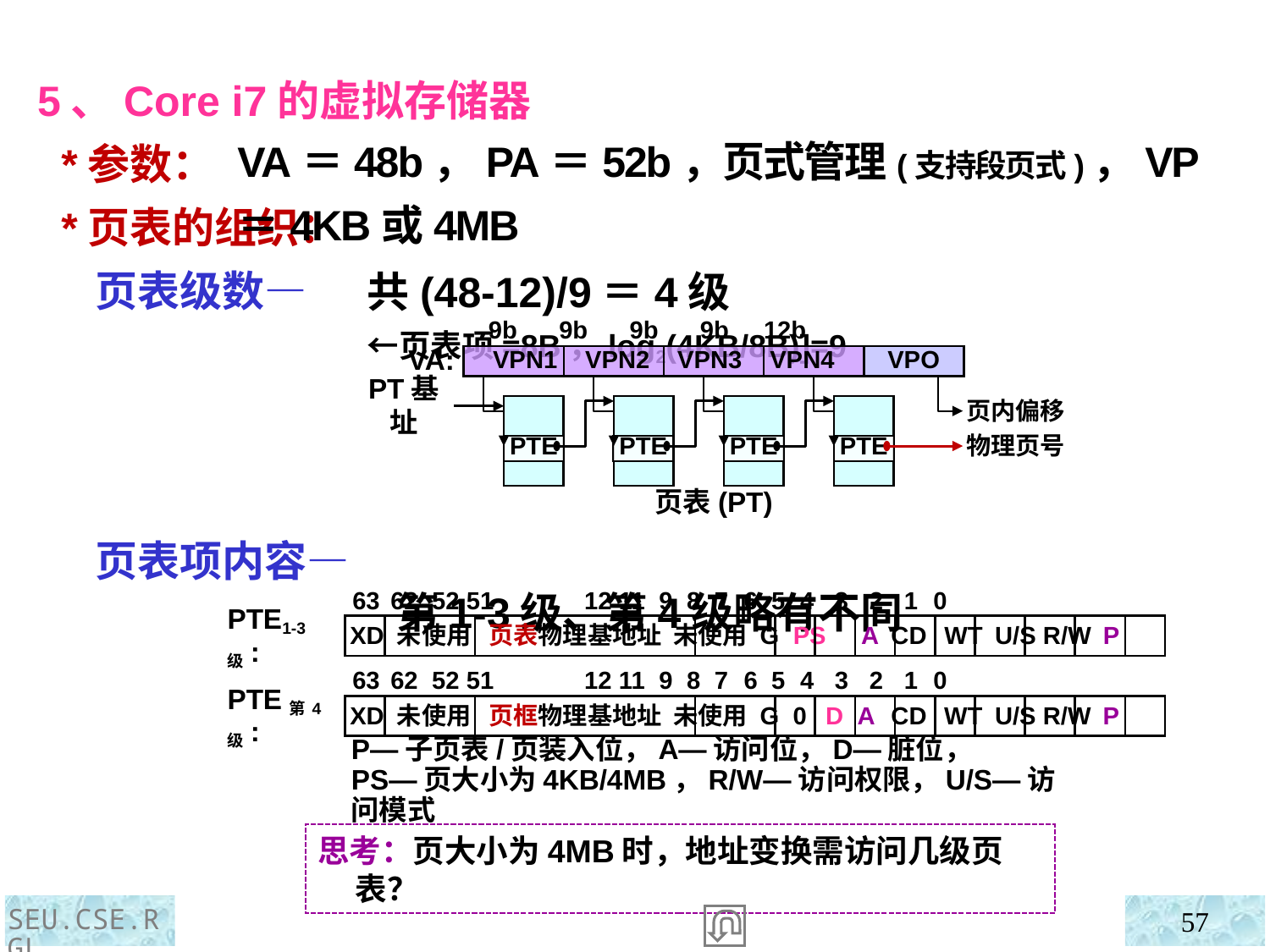

5、Core i7的虚拟存储器
  *参数：
  *页表的组织：
     页表级数—

     页表项内容—
VA＝48b，PA＝52b，页式管理(支持段页式)，VP＝4KB或4MB
共(48-12)/9＝4级    ←页表项=8B，log2(4KB/8B)]=9

  第1-3级、第4级略有不同
   9b      9b      9b      9b     12b
VPN1    VPN2    VPN3    VPN4
VPO
VA:
PT基址
页内偏移
物理页号

PTE
PTE
PTE
PTE
页表(PT)
63 62  52 51             12 11  9  8  7   6  5   4   3   2   1   0
XD 未使用   页表物理基地址  未使用  G  PS     A CD WT U/S R/W  P
PTE1-3级:
63 62  52 51             12 11  9  8  7   6  5   4   3   2   1   0
XD 未使用   页框物理基地址  未使用  G  0   D  A CD WT U/S R/W  P
PTE第4级:
P—子页表/页装入位，A—访问位，D—脏位，
PS—页大小为4KB/4MB，R/W—访问权限，U/S—访问模式
思考：页大小为4MB时，地址变换需访问几级页表？
SEU.CSE.RGL
57